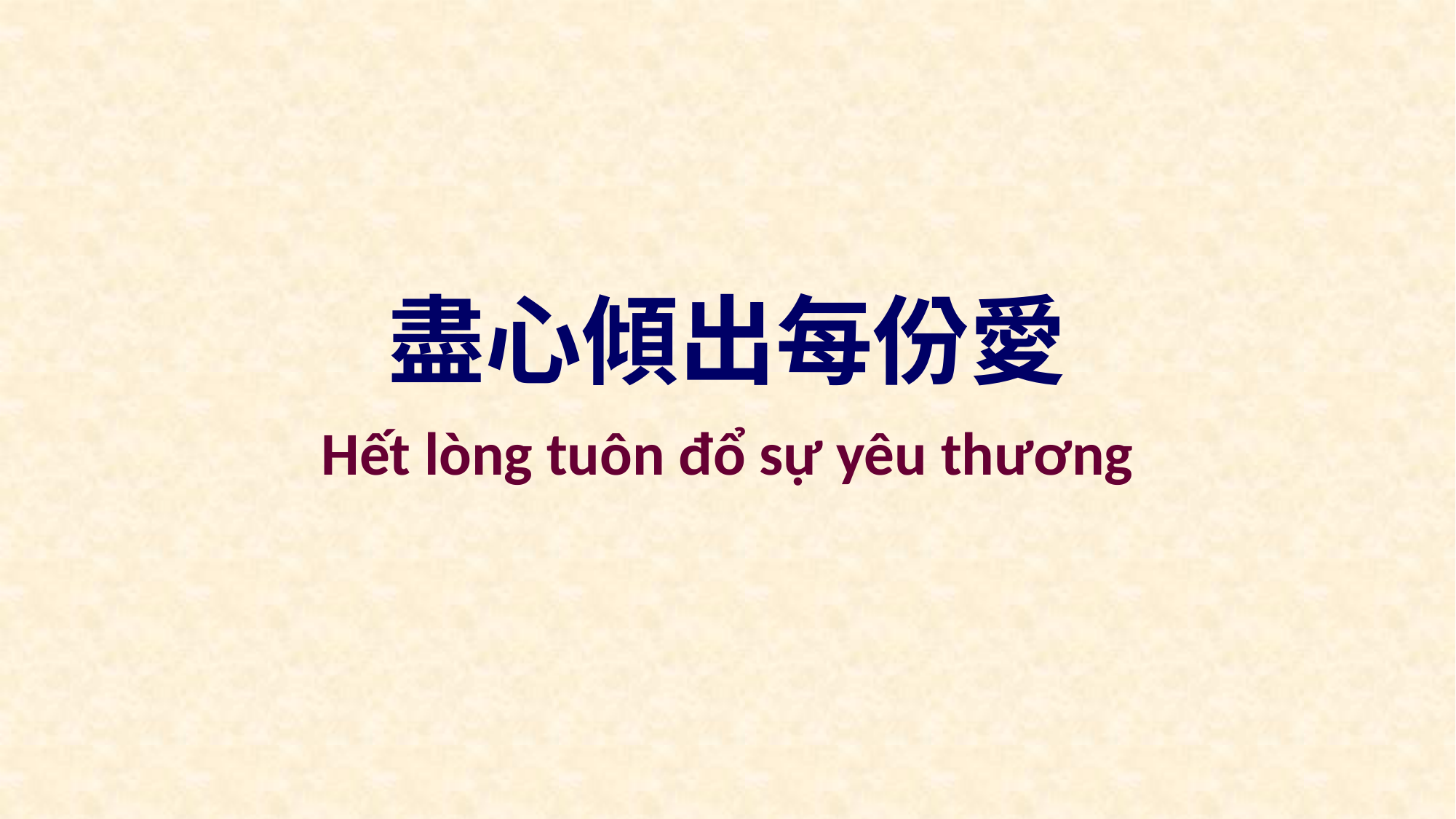

盡心傾出每份愛
Hết lòng tuôn đổ sự yêu thương